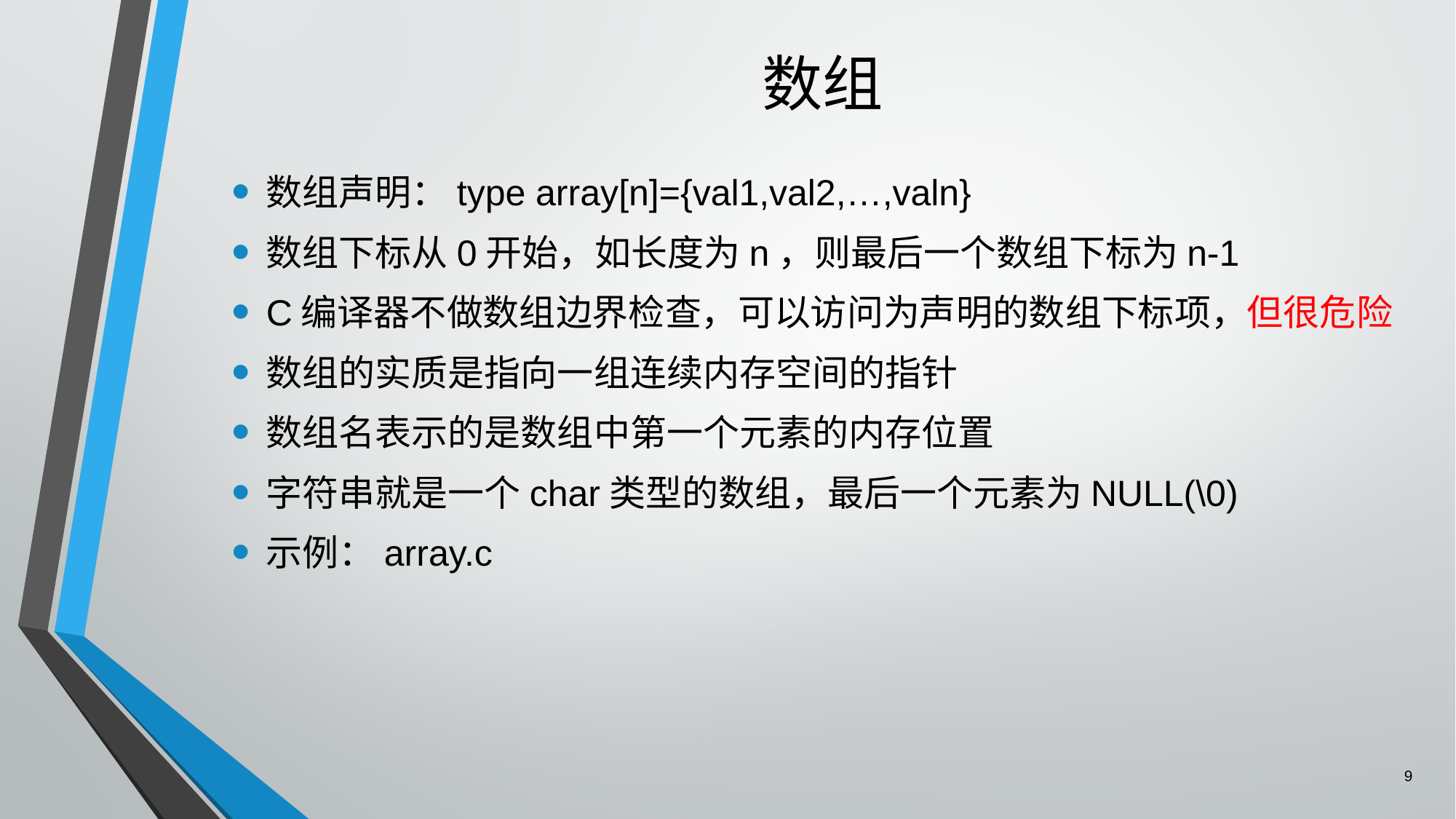

# 数组
数组声明：type array[n]={val1,val2,…,valn}
数组下标从0开始，如长度为n，则最后一个数组下标为n-1
C编译器不做数组边界检查，可以访问为声明的数组下标项，但很危险
数组的实质是指向一组连续内存空间的指针
数组名表示的是数组中第一个元素的内存位置
字符串就是一个char类型的数组，最后一个元素为NULL(\0)
示例：array.c
9